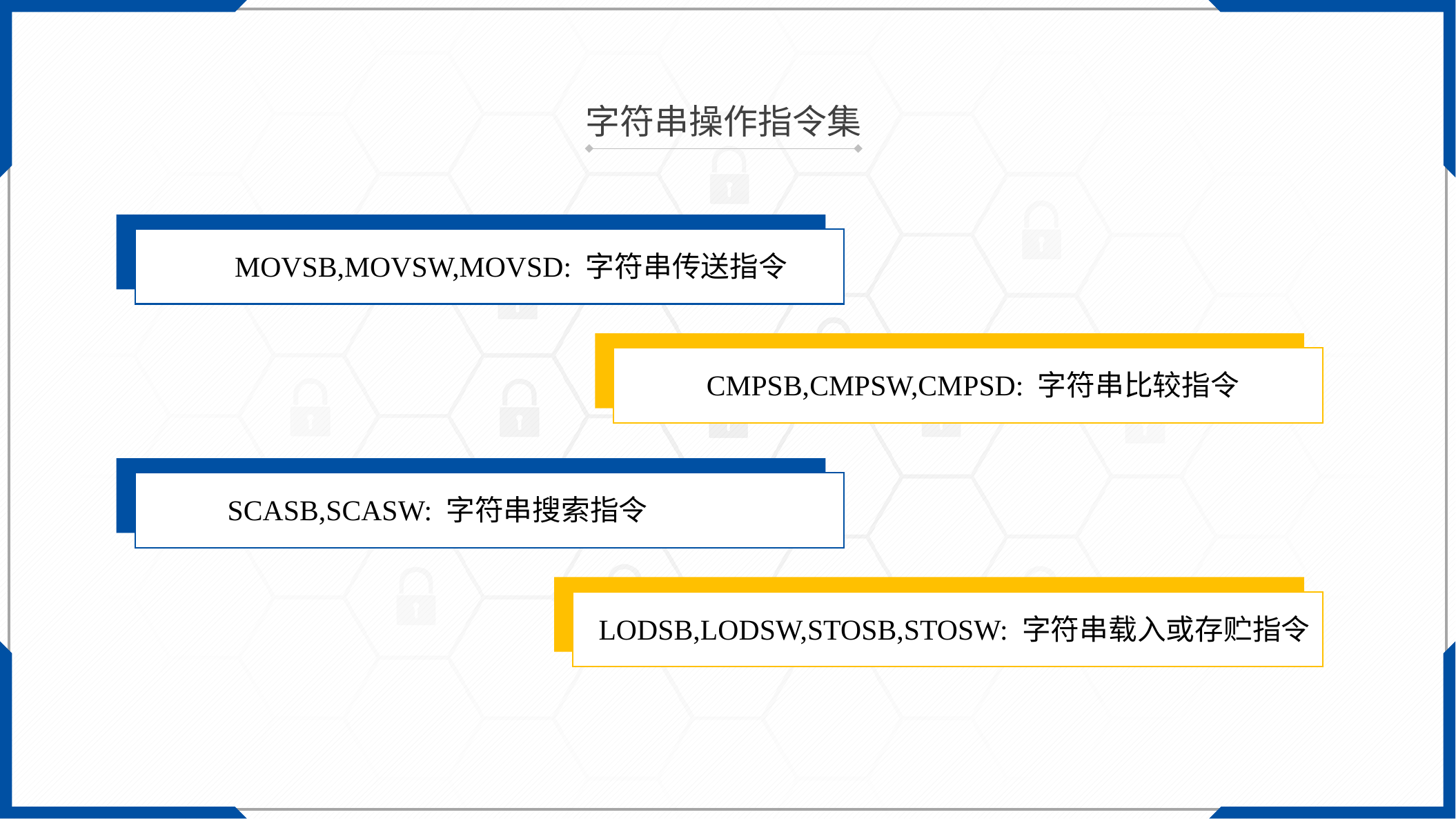

字符串操作指令集

MOVSB,MOVSW,MOVSD: 字符串传送指令

CMPSB,CMPSW,CMPSD: 字符串比较指令

SCASB,SCASW: 字符串搜索指令

LODSB,LODSW,STOSB,STOSW: 字符串载入或存贮指令